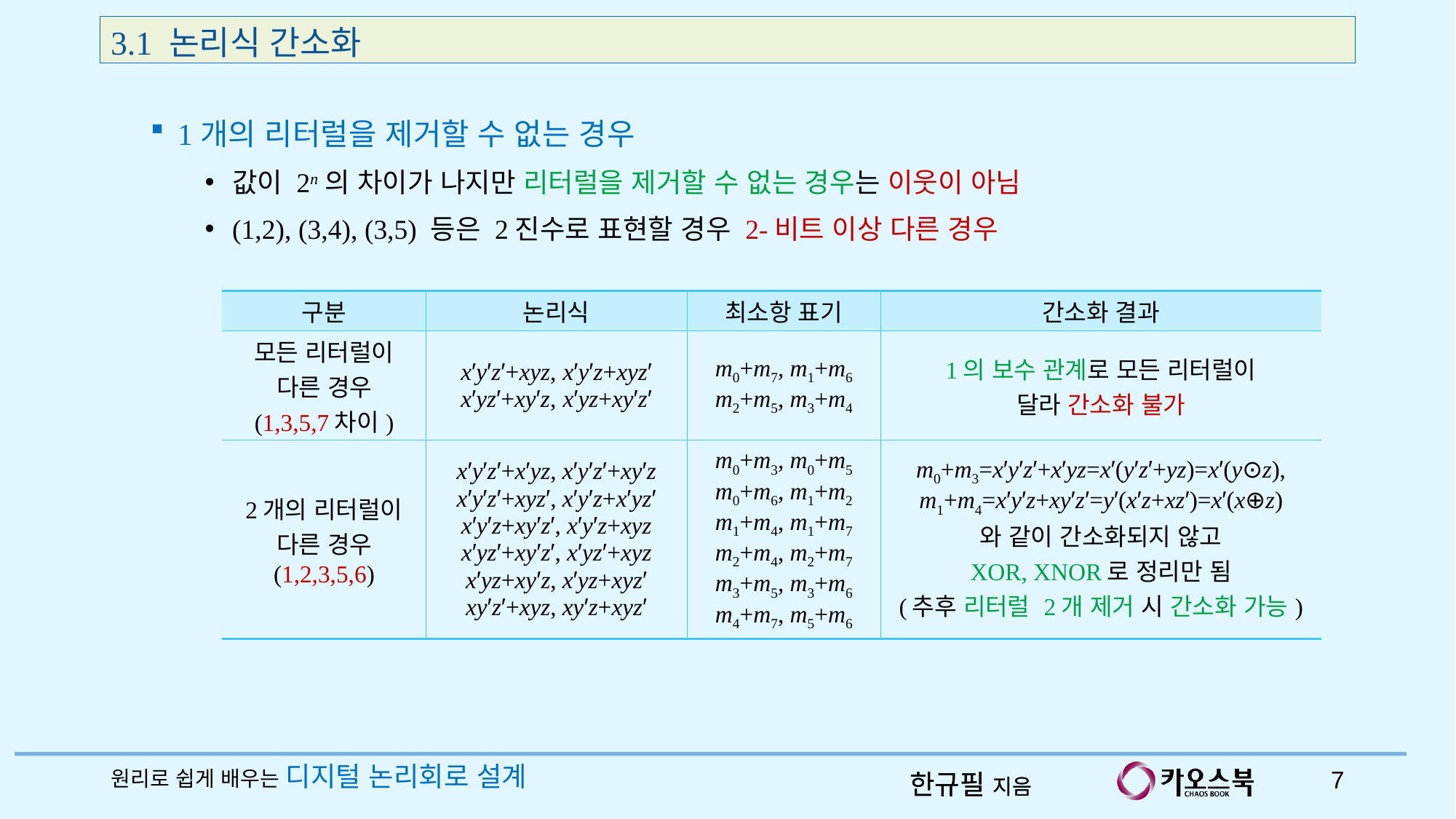

3.1 논리식 간소화
1개의 리터럴을 제거할 수 없는 경우
값이 2n의 차이가 나지만 리터럴을 제거할 수 없는 경우는 이웃이 아님
(1,2), (3,4), (3,5) 등은 2진수로 표현할 경우 2-비트 이상 다른 경우
| 구분 | 논리식 | 최소항 표기 | 간소화 결과 |
| --- | --- | --- | --- |
| 모든 리터럴이 다른 경우 (1,3,5,7차이) | x′y′z′+xyz, x′y′z+xyz′ x′yz′+xy′z, x′yz+xy′z′ | m0+m7, m1+m6 m2+m5, m3+m4 | 1의 보수 관계로 모든 리터럴이 달라 간소화 불가 |
| 2개의 리터럴이 다른 경우 (1,2,3,5,6) | x′y′z′+x′yz, x′y′z′+xy′z x′y′z′+xyz′, x′y′z+x′yz′ x′y′z+xy′z′, x′y′z+xyz x′yz′+xy′z′, x′yz′+xyz x′yz+xy′z, x′yz+xyz′ xy′z′+xyz, xy′z+xyz′ | m0+m3, m0+m5 m0+m6, m1+m2 m1+m4, m1+m7 m2+m4, m2+m7 m3+m5, m3+m6 m4+m7, m5+m6 | m0+m3=x′y′z′+x′yz=x′(y′z′+yz)=x′(y⊙z), m1+m4=x′y′z+xy′z′=y′(x′z+xz′)=x′(x⊕z) 와 같이 간소화되지 않고 XOR, XNOR로 정리만 됨 (추후 리터럴 2개 제거 시 간소화 가능) |
원리로 쉽게 배우는 디지털 논리회로 설계
7